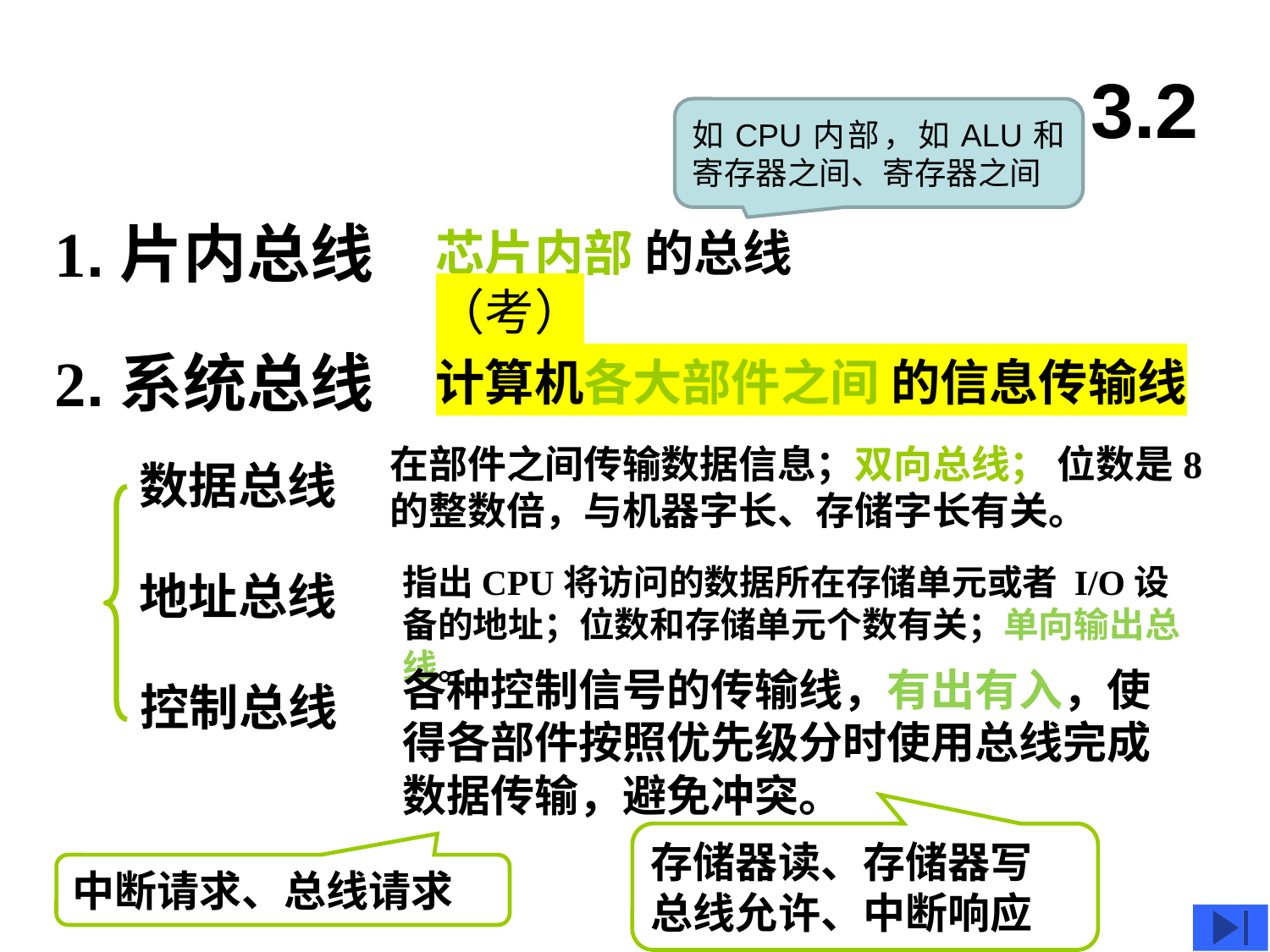

3.2
如CPU内部，如ALU和寄存器之间、寄存器之间
1.片内总线
芯片内部 的总线（考）
2.系统总线
计算机各大部件之间 的信息传输线
在部件之间传输数据信息；双向总线； 位数是8的整数倍，与机器字长、存储字长有关。
数据总线
地址总线
控制总线

指出CPU将访问的数据所在存储单元或者 I/O设备的地址；位数和存储单元个数有关；单向输出总线。
各种控制信号的传输线，有出有入，使得各部件按照优先级分时使用总线完成数据传输，避免冲突。
存储器读、存储器写
总线允许、中断响应
中断请求、总线请求